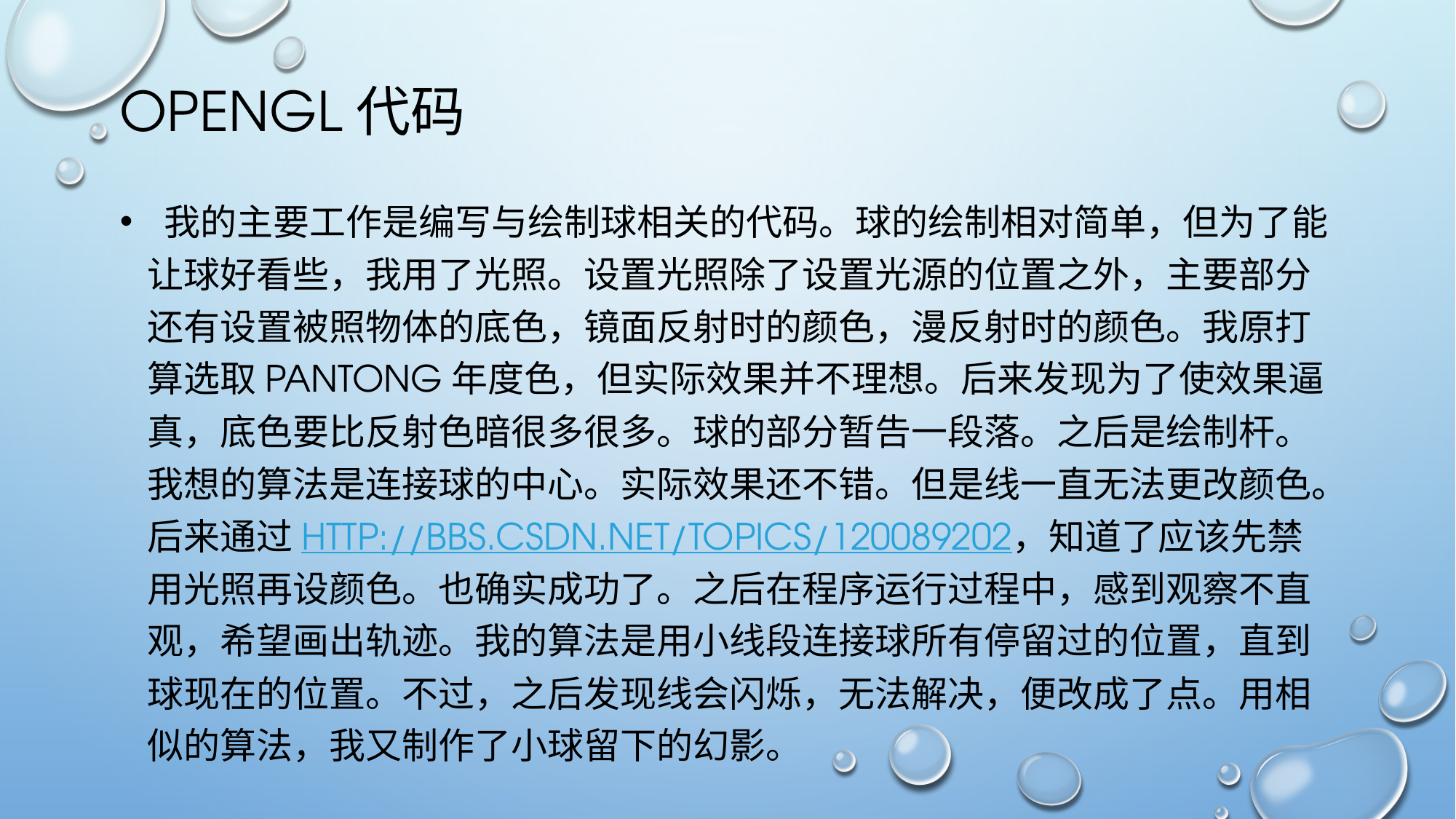

# OpenGL代码
 我的主要工作是编写与绘制球相关的代码。球的绘制相对简单，但为了能让球好看些，我用了光照。设置光照除了设置光源的位置之外，主要部分还有设置被照物体的底色，镜面反射时的颜色，漫反射时的颜色。我原打算选取Pantong年度色，但实际效果并不理想。后来发现为了使效果逼真，底色要比反射色暗很多很多。球的部分暂告一段落。之后是绘制杆。我想的算法是连接球的中心。实际效果还不错。但是线一直无法更改颜色。后来通过http://bbs.csdn.net/topics/120089202，知道了应该先禁用光照再设颜色。也确实成功了。之后在程序运行过程中，感到观察不直观，希望画出轨迹。我的算法是用小线段连接球所有停留过的位置，直到球现在的位置。不过，之后发现线会闪烁，无法解决，便改成了点。用相似的算法，我又制作了小球留下的幻影。